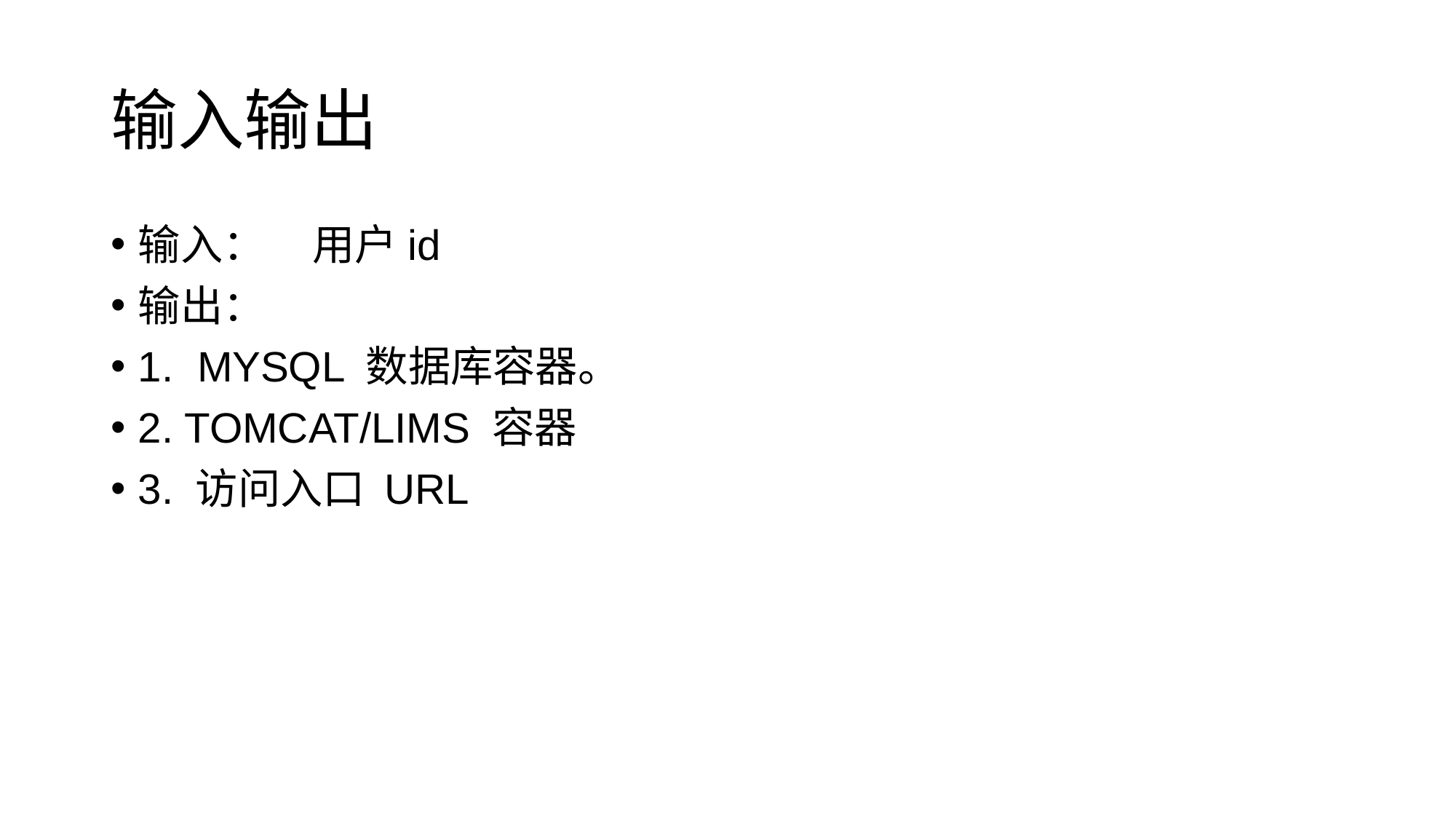

# 输入输出
输入：     用户id
输出：
1.  MYSQL 数据库容器。
2. TOMCAT/LIMS 容器
3. 访问入口 URL